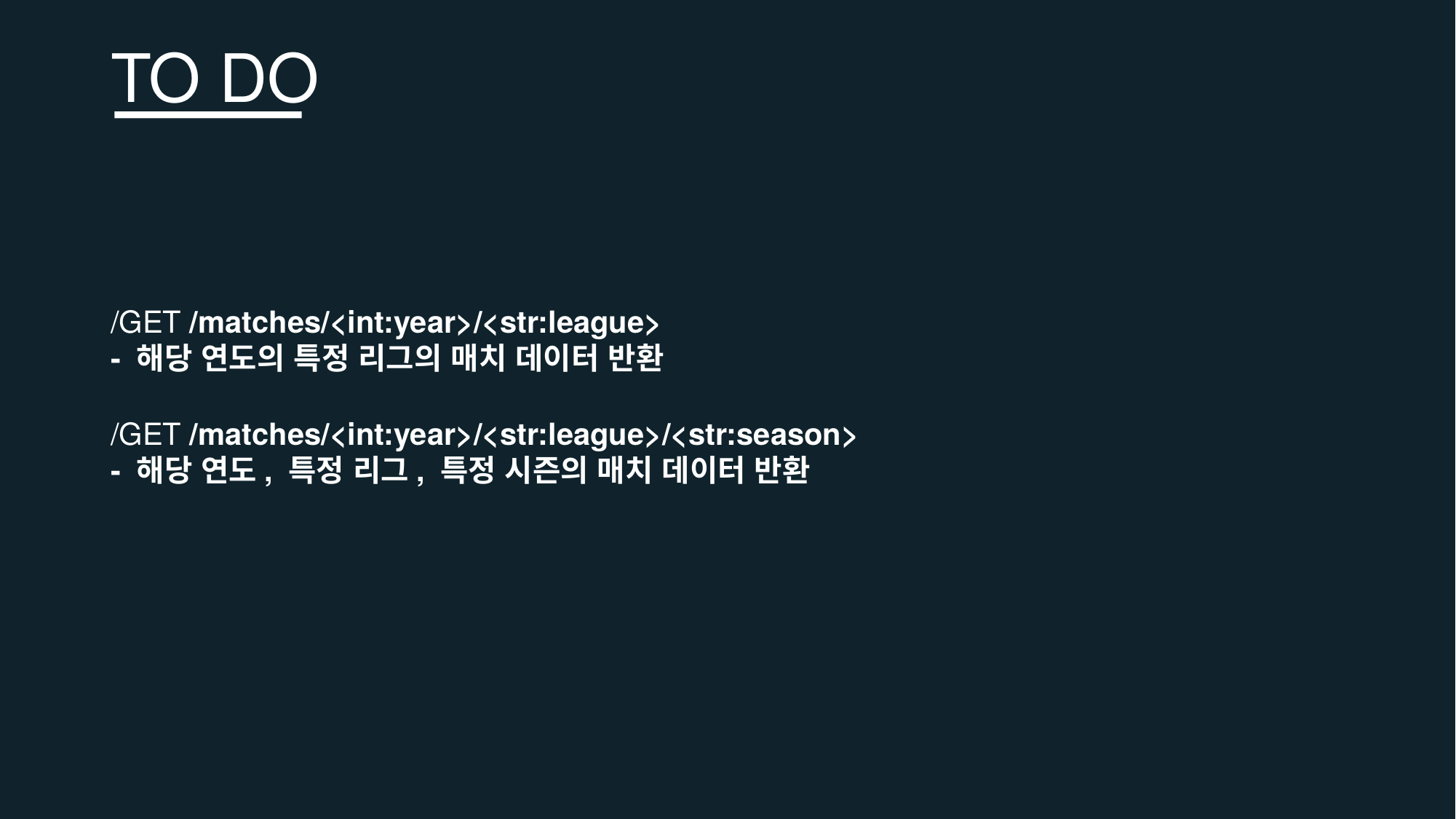

# TO DO

/GET /matches/<int:year>/<str:league>
- 해당 연도의 특정 리그의 매치 데이터 반환
/GET /matches/<int:year>/<str:league>/<str:season>
- 해당 연도, 특정 리그, 특정 시즌의 매치 데이터 반환